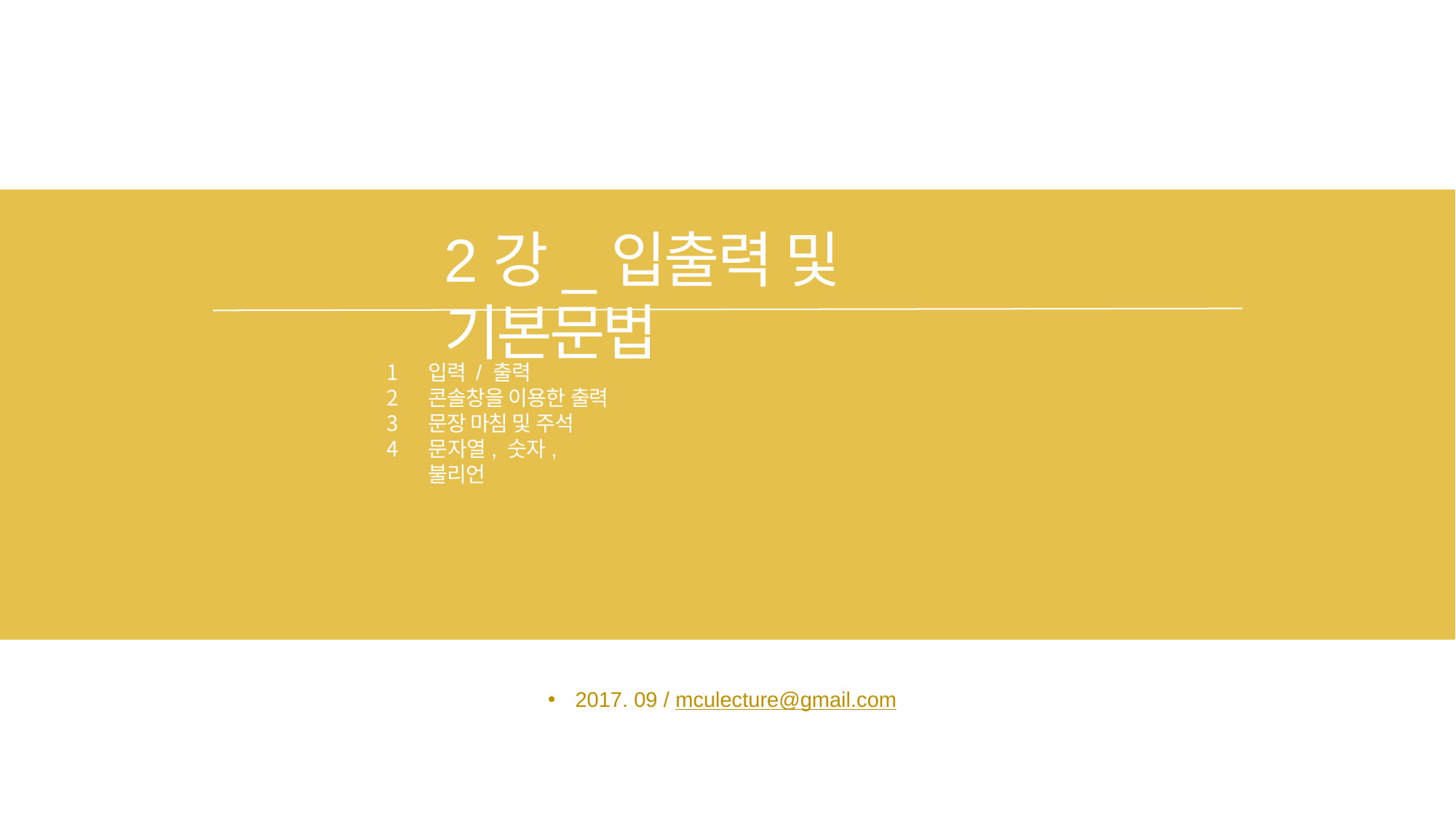

# 2강_입출력 및 기본문법

입력 / 출력
콘솔창을 이용한 출력
문장 마침 및 주석
문자열, 숫자, 불리언
2017. 09 / mculecture@gmail.com